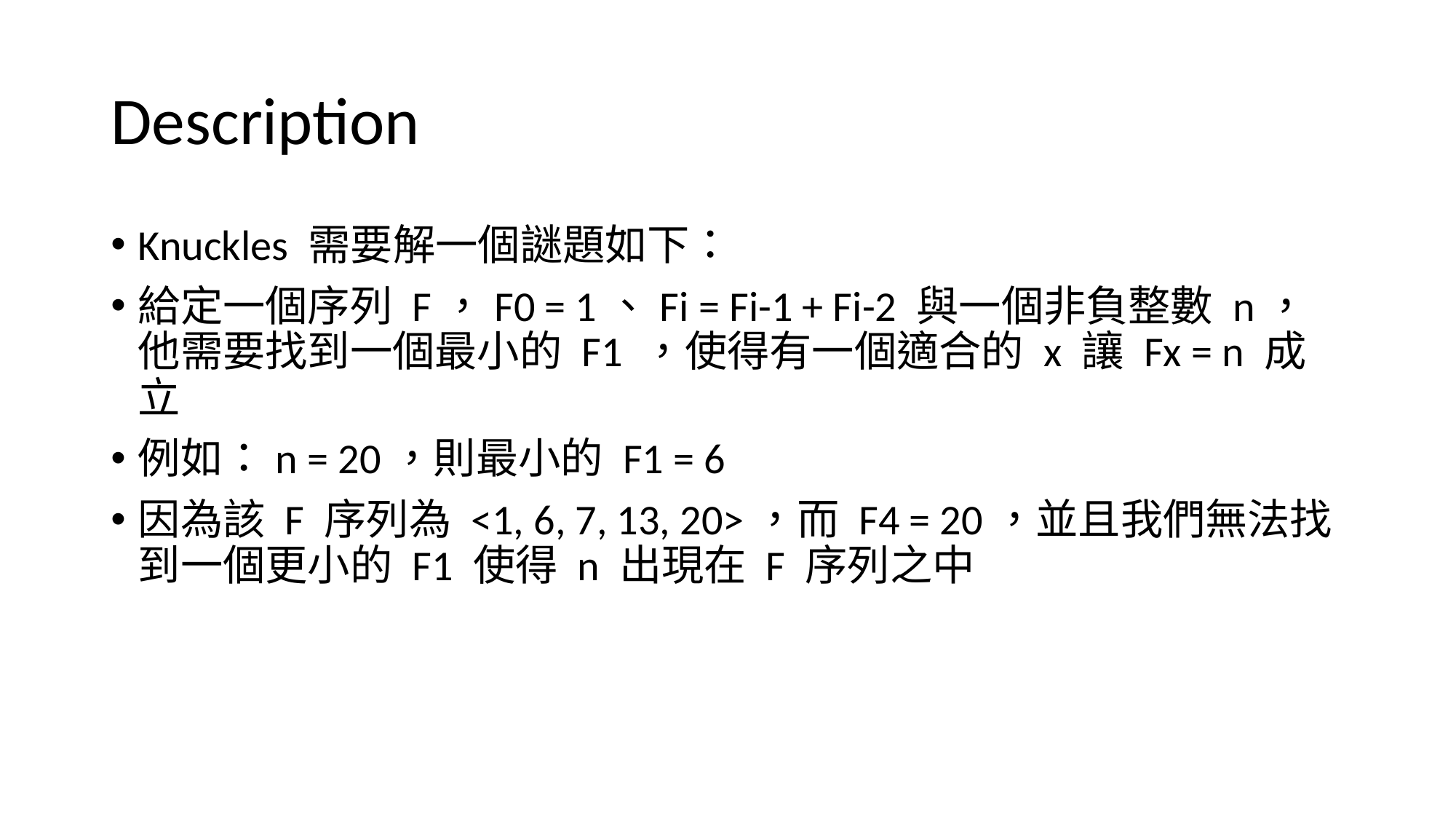

# Description
Knuckles 需要解一個謎題如下：
給定一個序列 F，F0 = 1、Fi = Fi-1 + Fi-2 與一個非負整數 n，他需要找到一個最小的 F1 ，使得有一個適合的 x 讓 Fx = n 成立
例如：n = 20，則最小的 F1 = 6
因為該 F 序列為 <1, 6, 7, 13, 20>，而 F4 = 20，並且我們無法找到一個更小的 F1 使得 n 出現在 F 序列之中